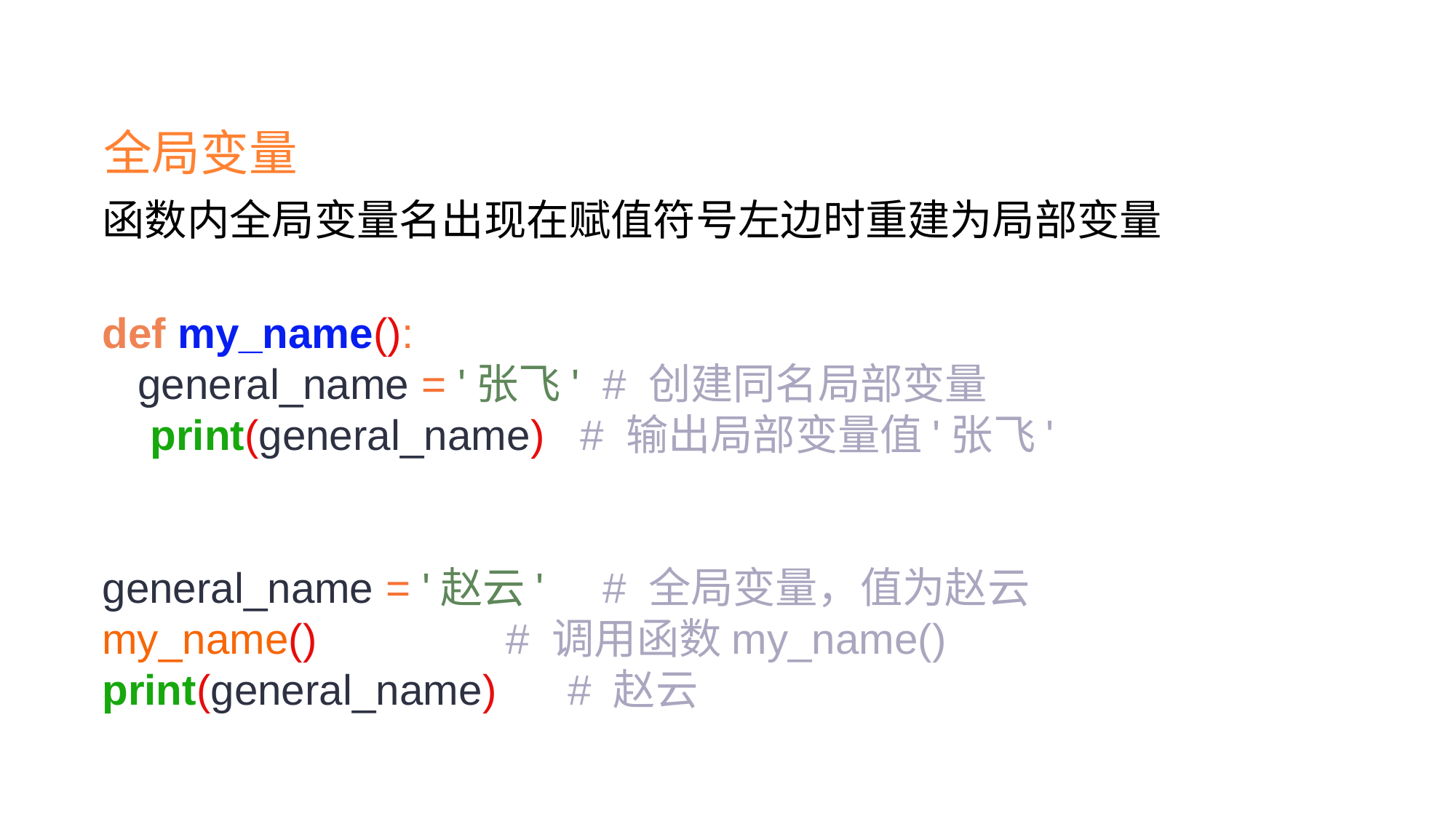

全局变量
函数内全局变量名出现在赋值符号左边时重建为局部变量
def my_name():
   general_name = '张飞'  # 创建同名局部变量
    print(general_name)   # 输出局部变量值'张飞'
general_name = '赵云'     # 全局变量，值为赵云
my_name()                # 调用函数my_name()
print(general_name)      # 赵云